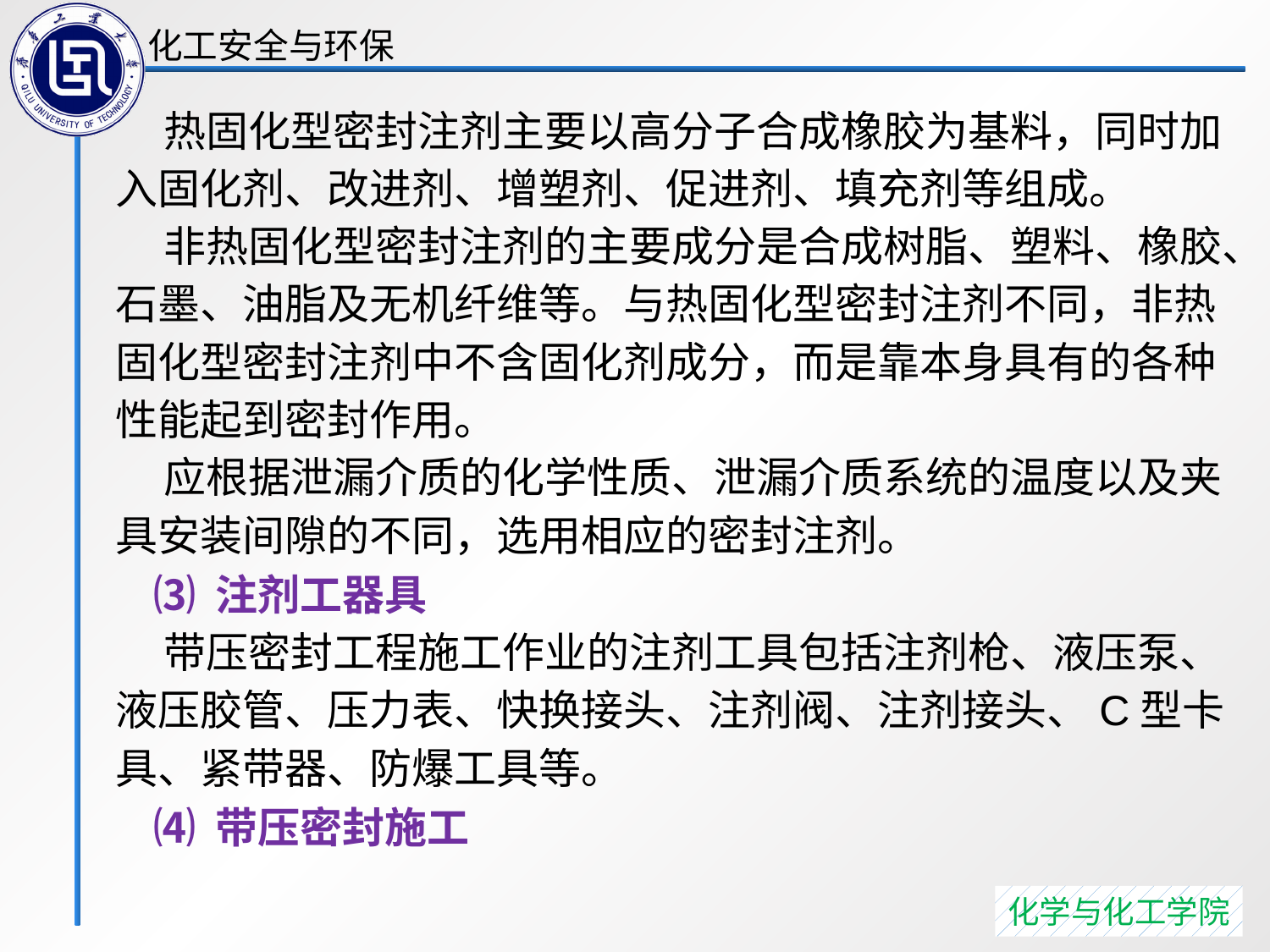

热固化型密封注剂主要以高分子合成橡胶为基料，同时加入固化剂、改进剂、增塑剂、促进剂、填充剂等组成。
    非热固化型密封注剂的主要成分是合成树脂、塑料、橡胶、石墨、油脂及无机纤维等。与热固化型密封注剂不同，非热固化型密封注剂中不含固化剂成分，而是靠本身具有的各种性能起到密封作用。
    应根据泄漏介质的化学性质、泄漏介质系统的温度以及夹具安装间隙的不同，选用相应的密封注剂。
    ⑶ 注剂工器具
    带压密封工程施工作业的注剂工具包括注剂枪、液压泵、液压胶管、压力表、快换接头、注剂阀、注剂接头、C型卡具、紧带器、防爆工具等。
    ⑷ 带压密封施工